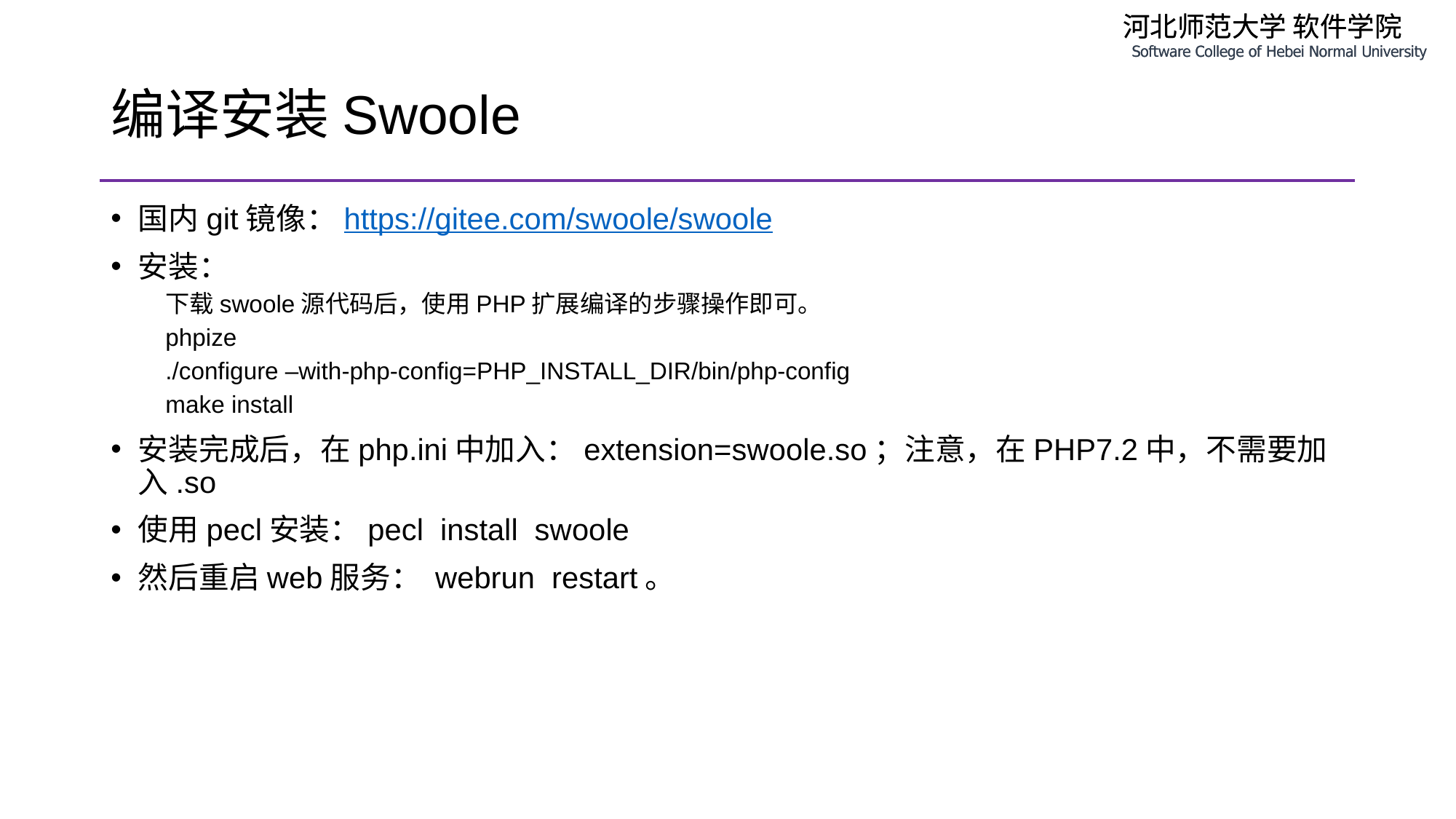

# 编译安装Swoole
国内git镜像：https://gitee.com/swoole/swoole
安装：
下载swoole源代码后，使用PHP扩展编译的步骤操作即可。
phpize
./configure –with-php-config=PHP_INSTALL_DIR/bin/php-config
make install
安装完成后，在php.ini中加入：extension=swoole.so；注意，在PHP7.2中，不需要加入.so
使用pecl安装：pecl  install  swoole
然后重启web服务： webrun  restart。